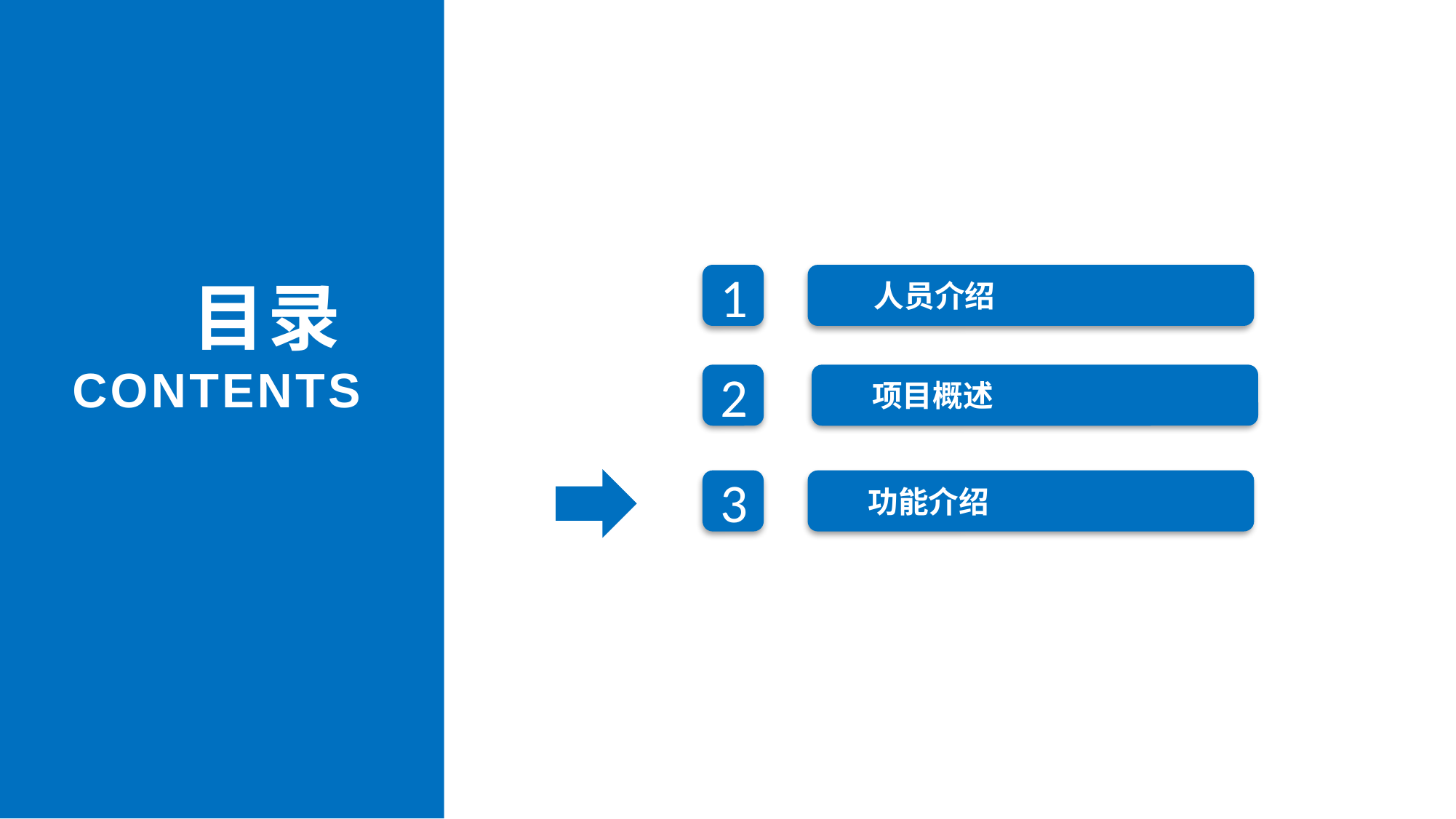

目录
CONTENTS
1

人员介绍
2

项目概述

3

功能介绍